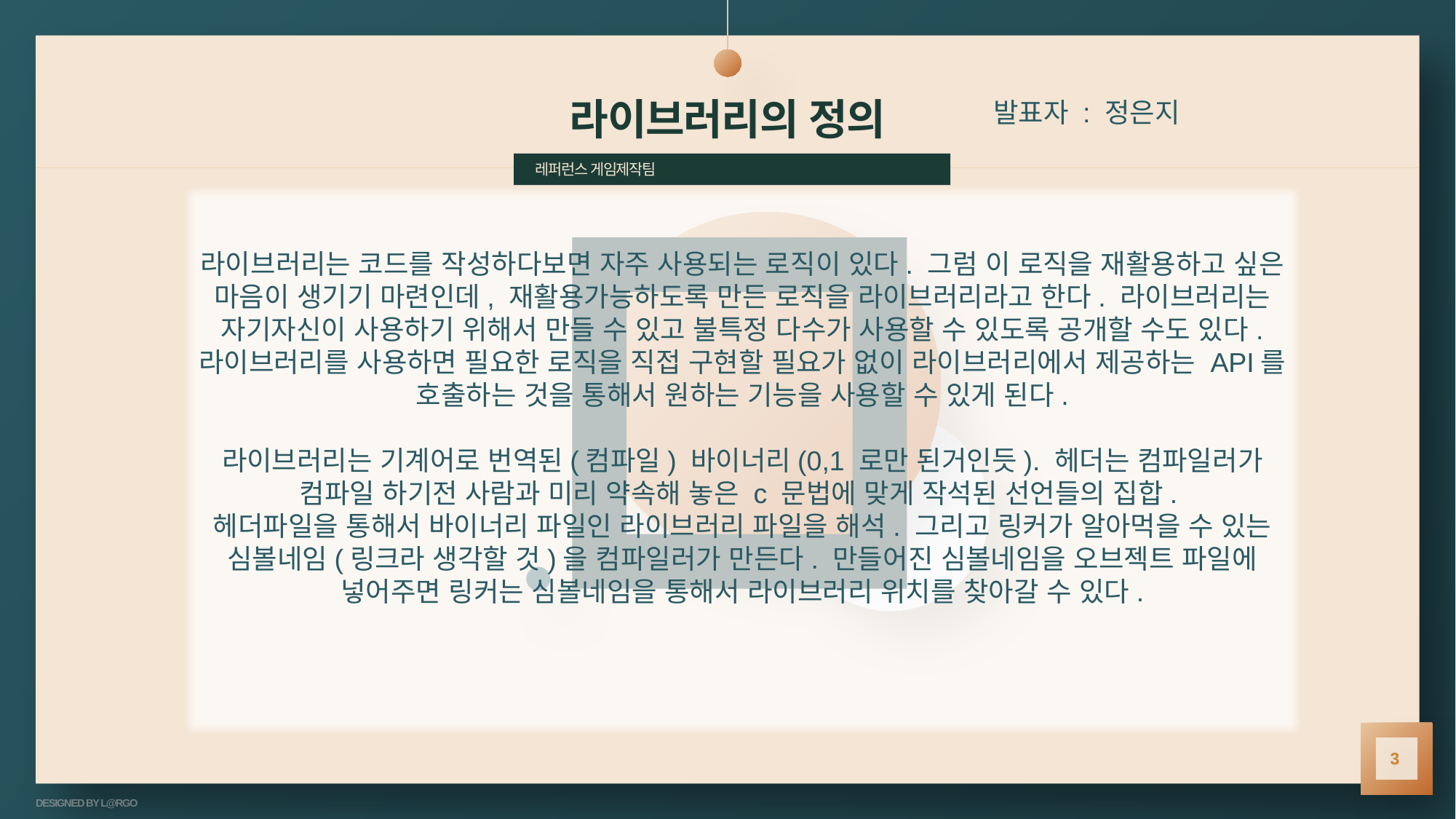

# 라이브러리의 정의
발표자 : 정은지
레퍼런스 게임제작팀
라이브러리는 코드를 작성하다보면 자주 사용되는 로직이 있다. 그럼 이 로직을 재활용하고 싶은 마음이 생기기 마련인데, 재활용가능하도록 만든 로직을 라이브러리라고 한다. 라이브러리는 자기자신이 사용하기 위해서 만들 수 있고 불특정 다수가 사용할 수 있도록 공개할 수도 있다. 라이브러리를 사용하면 필요한 로직을 직접 구현할 필요가 없이 라이브러리에서 제공하는 API를 호출하는 것을 통해서 원하는 기능을 사용할 수 있게 된다.

라이브러리는 기계어로 번역된(컴파일) 바이너리(0,1 로만 된거인듯). 헤더는 컴파일러가 컴파일 하기전 사람과 미리 약속해 놓은 c 문법에 맞게 작석된 선언들의 집합.
헤더파일을 통해서 바이너리 파일인 라이브러리 파일을 해석. 그리고 링커가 알아먹을 수 있는 심볼네임(링크라 생각할 것)을 컴파일러가 만든다. 만들어진 심볼네임을 오브젝트 파일에 넣어주면 링커는 심볼네임을 통해서 라이브러리 위치를 찾아갈 수 있다.

3
DESIGNED BY L@RGO